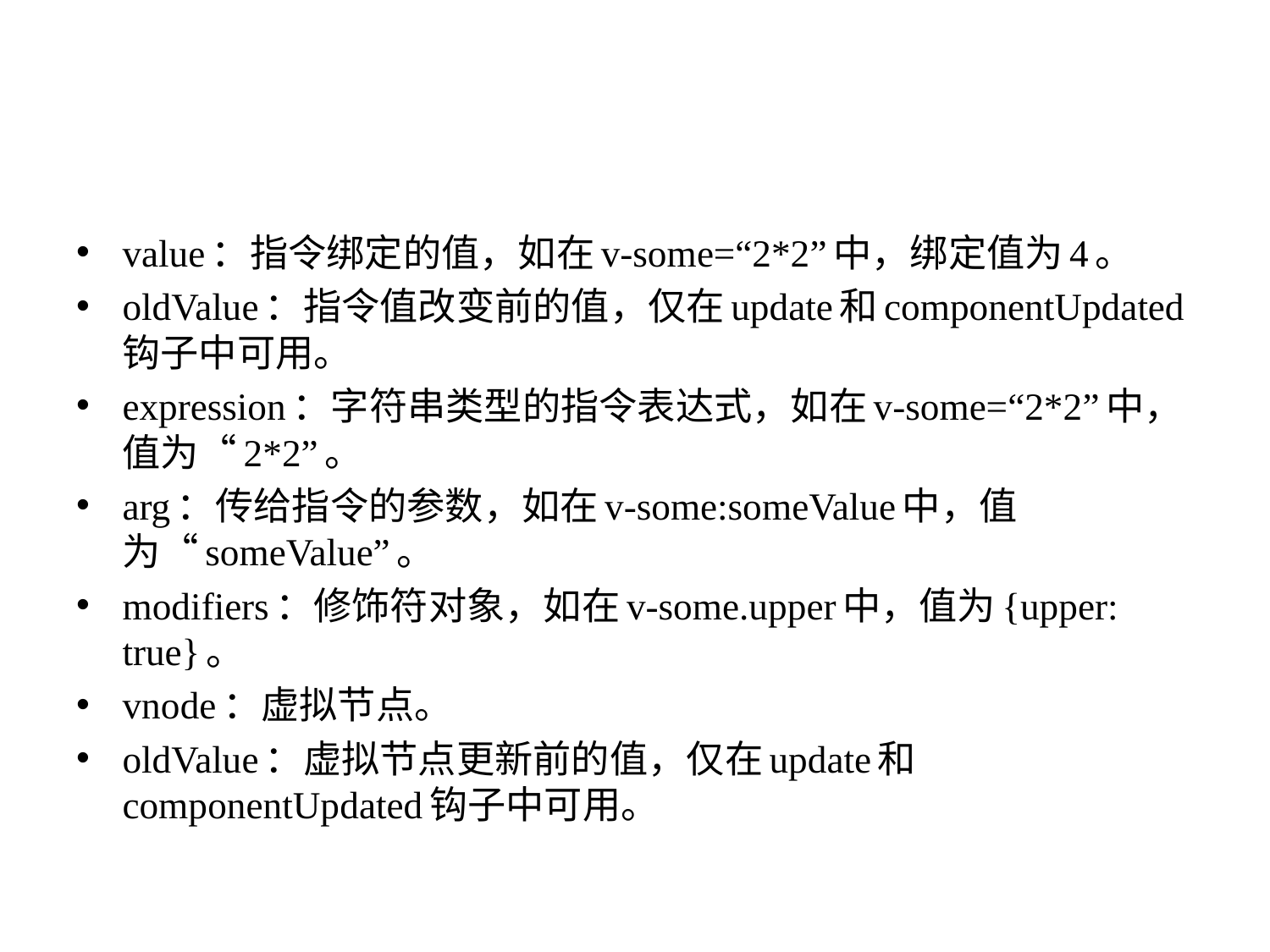

value：指令绑定的值，如在v-some=“2*2”中，绑定值为4。
oldValue：指令值改变前的值，仅在update和componentUpdated钩子中可用。
expression：字符串类型的指令表达式，如在v-some=“2*2”中，值为“2*2”。
arg：传给指令的参数，如在v-some:someValue中，值为“someValue”。
modifiers：修饰符对象，如在v-some.upper中，值为{upper: true}。
vnode：虚拟节点。
oldValue：虚拟节点更新前的值，仅在update和componentUpdated钩子中可用。